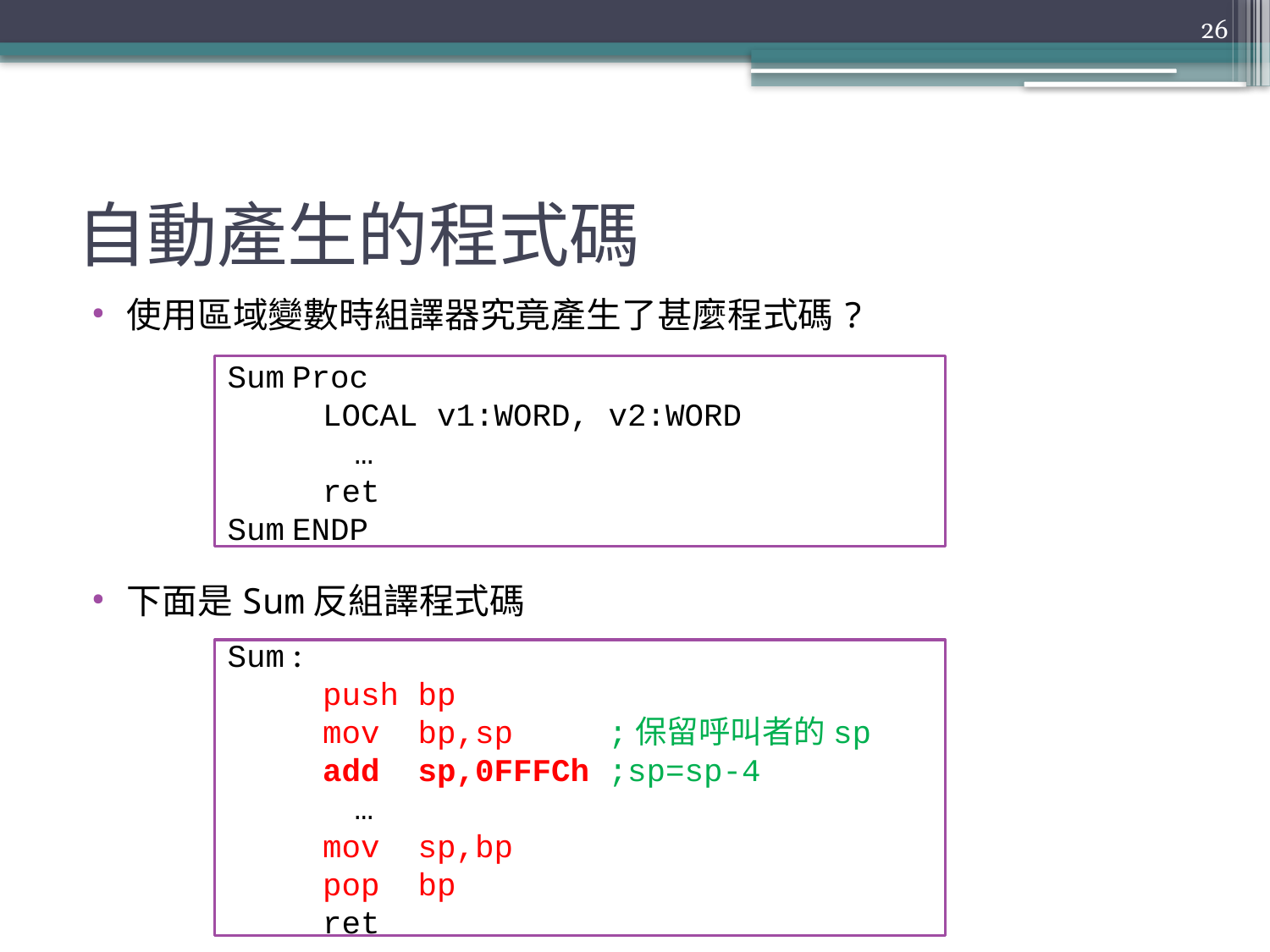

26
# 自動產生的程式碼
使用區域變數時組譯器究竟產生了甚麼程式碼?

下面是Sum反組譯程式碼
Sum Proc
     LOCAL v1:WORD, v2:WORD
     	…
     ret
Sum ENDP
Sum :
     push bp
     mov  bp,sp     ;保留呼叫者的sp
     add  sp,0FFFCh ;sp=sp-4
	…
     mov  sp,bp
     pop  bp
     ret